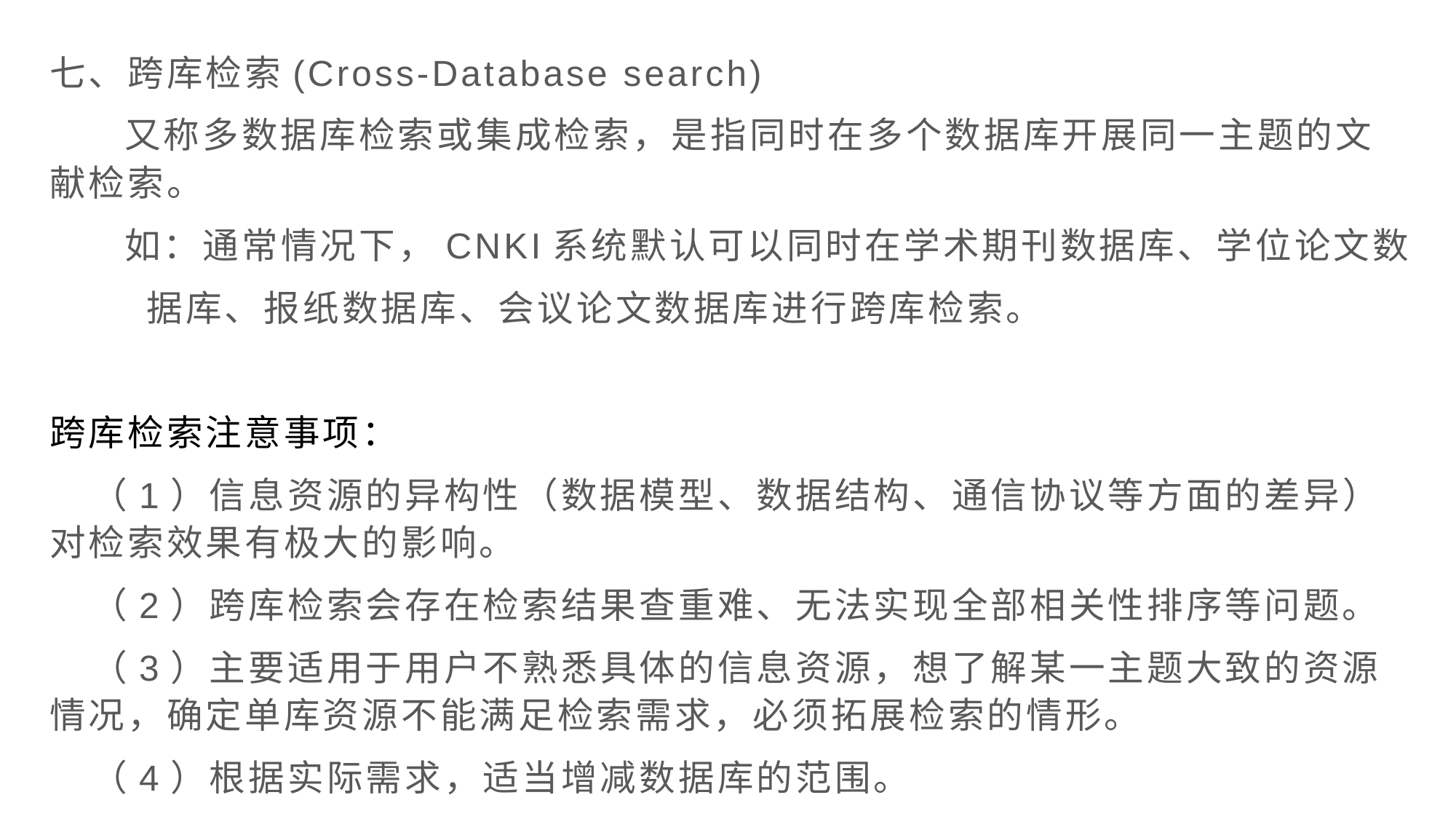

七、跨库检索(Cross-Database search)
      又称多数据库检索或集成检索，是指同时在多个数据库开展同一主题的文献检索。
      如：通常情况下，CNKI系统默认可以同时在学术期刊数据库、学位论文数
        据库、报纸数据库、会议论文数据库进行跨库检索。

跨库检索注意事项：
   （1）信息资源的异构性（数据模型、数据结构、通信协议等方面的差异）对检索效果有极大的影响。
   （2）跨库检索会存在检索结果查重难、无法实现全部相关性排序等问题。
   （3）主要适用于用户不熟悉具体的信息资源，想了解某一主题大致的资源情况，确定单库资源不能满足检索需求，必须拓展检索的情形。
   （4）根据实际需求，适当增减数据库的范围。